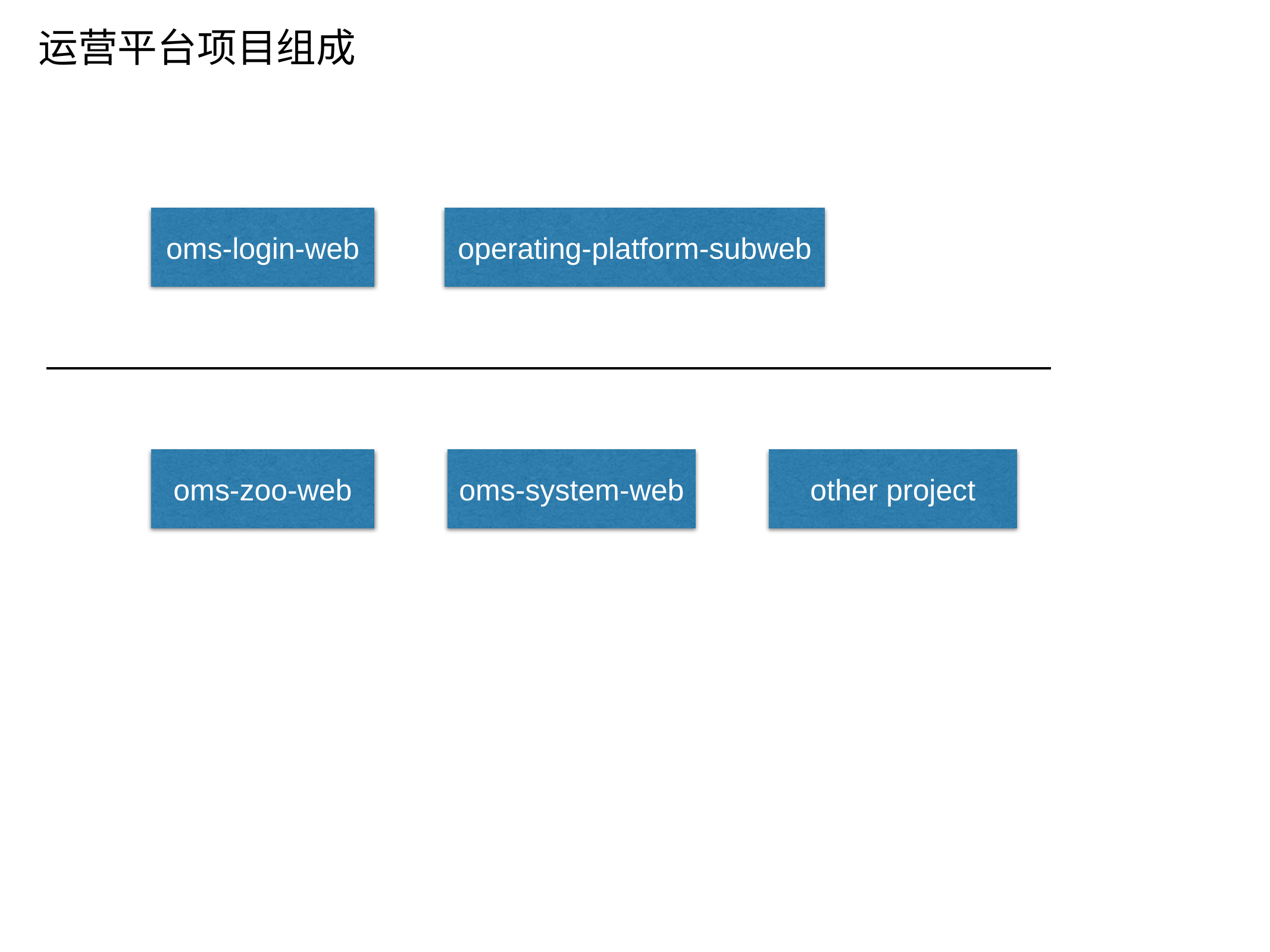

运营平台项目组成
oms-login-web
operating-platform-subweb

oms-zoo-web
oms-system-web
other project